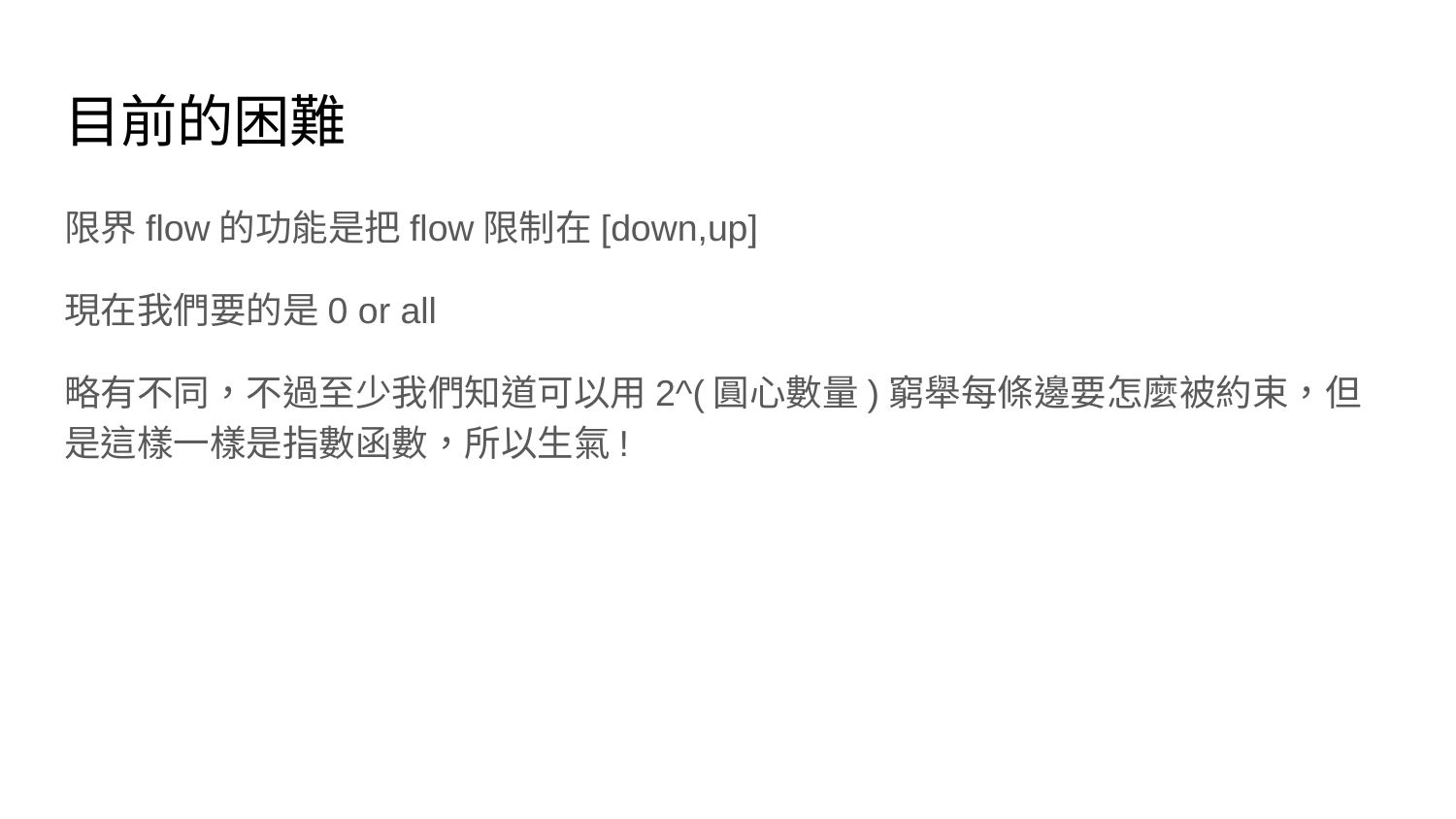

# 目前的困難
限界flow的功能是把flow限制在[down,up]
現在我們要的是0 or all
略有不同，不過至少我們知道可以用2^(圓心數量)窮舉每條邊要怎麼被約束，但是這樣一樣是指數函數，所以生氣!